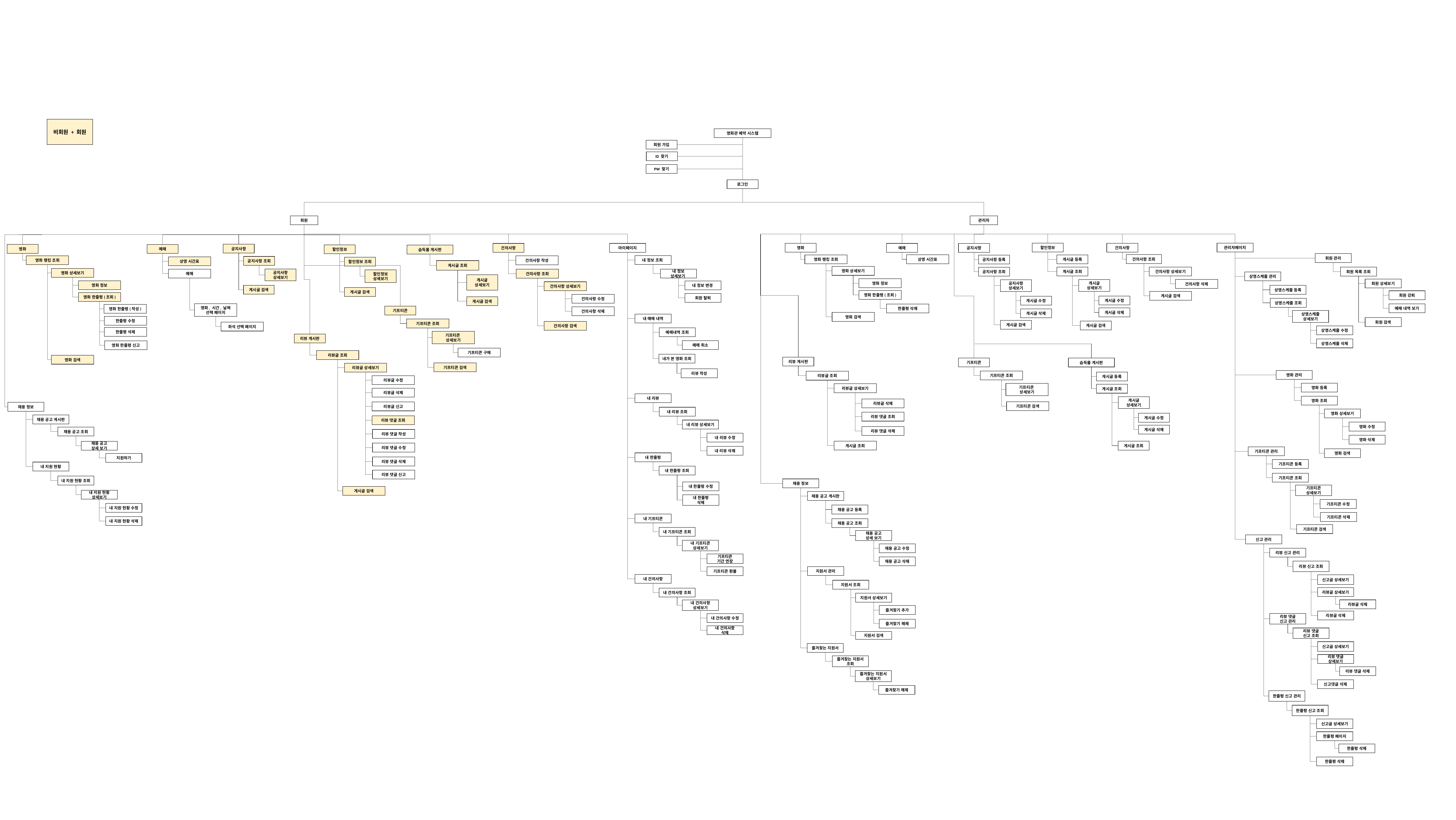

비회원 + 회원
영화관 예약 시스템
회원 가입
ID 찾기
PW 찾기
로그인
관리자
회원
관리자페이지
할인정보
영화
건의사항
예매
마이페이지
건의사항
공지사항
공지사항
영화
예매
할인정보
습득물 게시판
회원 관리
건의사항 조회
상영 시간표
게시글 등록
영화 랭킹 조회
공지사항 등록
내 정보 조회
영화 랭킹 조회
건의사항 작성
공지사항 조회
상영 시간표
할인정보 조회
게시글 조회
영화 상세보기
게시글 조회
건의사항 상세보기
회원 목록 조회
공지사항 조회
영화 상세보기
공지사항 상세보기
예매
내 정보
상세보기
건의사항 조회
할인정보
상세보기
상영스케줄 관리
게시글
상세보기
영화 정보
회원 상세보기
건의사항 삭제
게시글
상세보기
공지사항 상세보기
영화 정보
내 정보 변경
건의사항 상세보기
게시글 검색
상영스케줄 등록
게시글 검색
영화 한줄평(조회)
회원 강퇴
게시글 검색
영화 한줄평(조회)
회원 탈퇴
건의사항 수정
게시글 수정
게시글 수정
게시글 검색
상영스케줄 조회
영화, 시간, 날짜
선택 페이지
예매 내역 보기
한줄평 삭제
영화 한줄평(작성)
기프티콘
건의사항 삭제
게시글 삭제
게시글 삭제
상영스케줄 상세보기
영화 검색
내 예매 내역
한줄평 수정
회원 검색
기프티콘 조회
게시글 검색
게시글 검색
건의사항 검색
좌석 선택 페이지
상영스케줄 수정
한줄평 삭제
예매내역 조회
기프티콘
상세보기
리뷰 게시판
상영스케줄 삭제
예매 취소
영화 한줄평 신고
기프티콘 구매
리뷰글 조회
내가 본 영화 조회
영화 검색
리뷰 게시판
기프티콘
습득물 게시판
기프티콘 검색
리뷰글 상세보기
리뷰 작성
영화 관리
기프티콘 조회
리뷰글 조회
게시글 등록
리뷰글 수정
영화 등록
기프티콘
상세보기
리뷰글 상세보기
게시글 조회
리뷰글 삭제
내 리뷰
영화 조회
게시글
상세보기
리뷰글 삭제
기프티콘 검색
리뷰글 신고
채용 정보
내 리뷰 조회
영화 상세보기
리뷰 댓글 조회
게시글 수정
채용 공고 게시판
리뷰 댓글 조회
내 리뷰 상세보기
영화 수정
게시글 삭제
리뷰 댓글 삭제
채용 공고 조회
리뷰 댓글 작성
내 리뷰 수정
영화 삭제
게시글 조회
게시글 조회
채용 공고
상세 보기
리뷰 댓글 수정
내 리뷰 삭제
기프티콘 관리
영화 검색
내 한줄평
지원하기
리뷰 댓글 삭제
기프티콘 등록
내 지원 현황
내 한줄평 조회
리뷰 댓글 신고
기프티콘 조회
내 지원 현황 조회
채용 정보
내 한줄평 수정
기프티콘
상세보기
게시글 검색
내 지원 현황 상세보기
채용 공고 게시판
내 한줄평
삭제
기프티콘 수정
내 지원 현황 수정
채용 공고 등록
기프티콘 삭제
내 기프티콘
내 지원 현황 삭제
채용 공고 조회
기프티콘 검색
내 기프티콘 조회
채용 공고
상세 보기
신고 관리
내 기프티콘 상세보기
채용 공고 수정
리뷰 신고 관리
기프티콘
기간 연장
채용 공고 삭제
리뷰 신고 조회
지원서 관리
기프티콘 환불
내 건의사항
신고글 상세보기
지원서 조회
리뷰글 상세보기
내 건의사항 조회
지원서 상세보기
리뷰글 삭제
내 건의사항 상세보기
즐겨찾기 추가
리뷰글 삭제
리뷰 댓글
신고 관리
내 건의사항 수정
즐겨찾기 해제
내 건의사항
삭제
리뷰 댓글
신고 조회
지원서 검색
신고글 상세보기
즐겨찾는 지원서
리뷰 댓글 상세보기
즐겨찾는 지원서 조회
리뷰 댓글 삭제
즐겨찾는 지원서 상세보기
신고댓글 삭제
즐겨찾기 해제
한줄평 신고 관리
한줄평 신고 조회
신고글 상세보기
한줄평 페이지
한줄평 삭제
한줄평 삭제